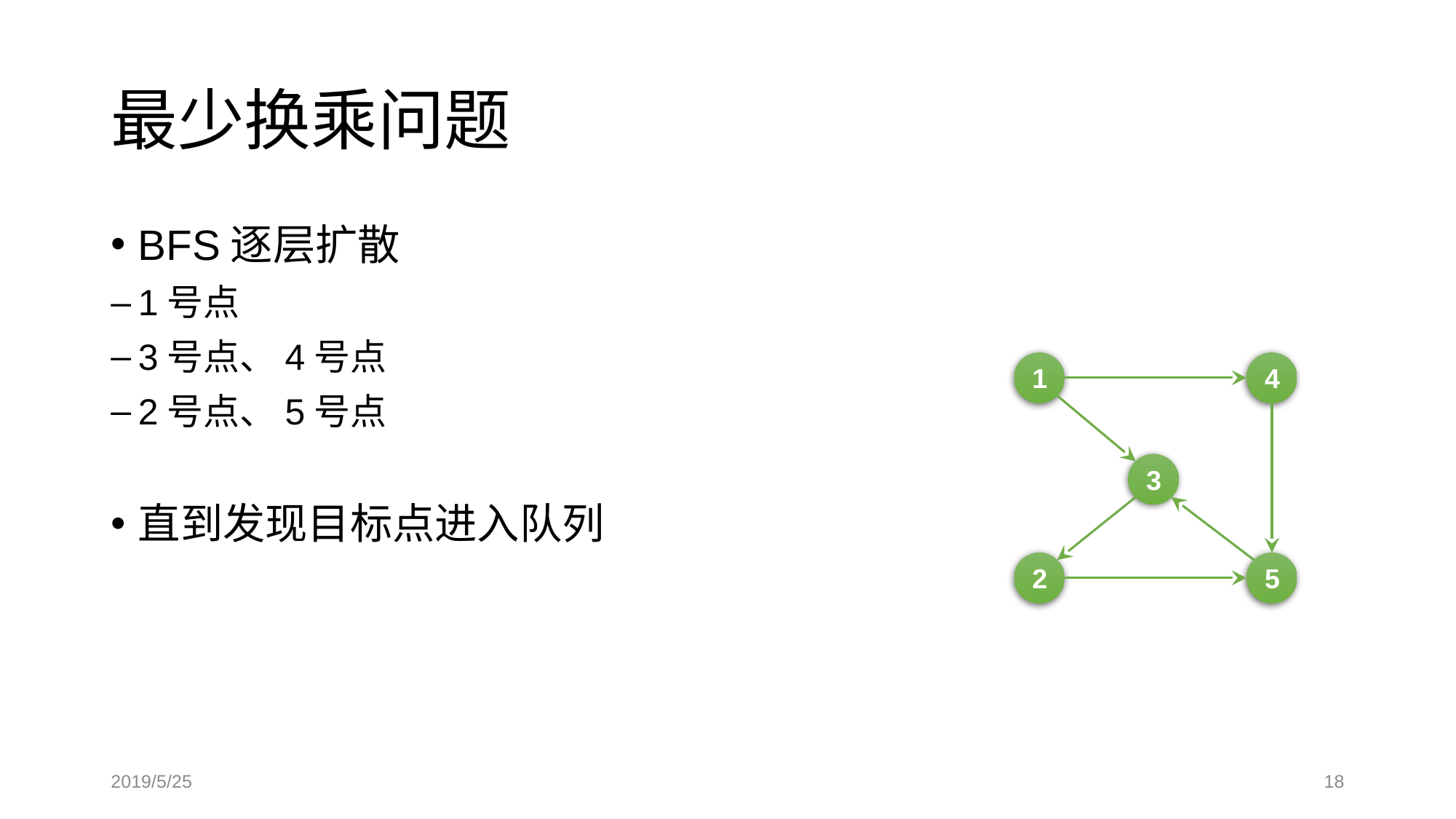

# 最少换乘问题
BFS逐层扩散
1号点
3号点、4号点
2号点、5号点

直到发现目标点进入队列
1
4
3
2
5
2019/5/25
18